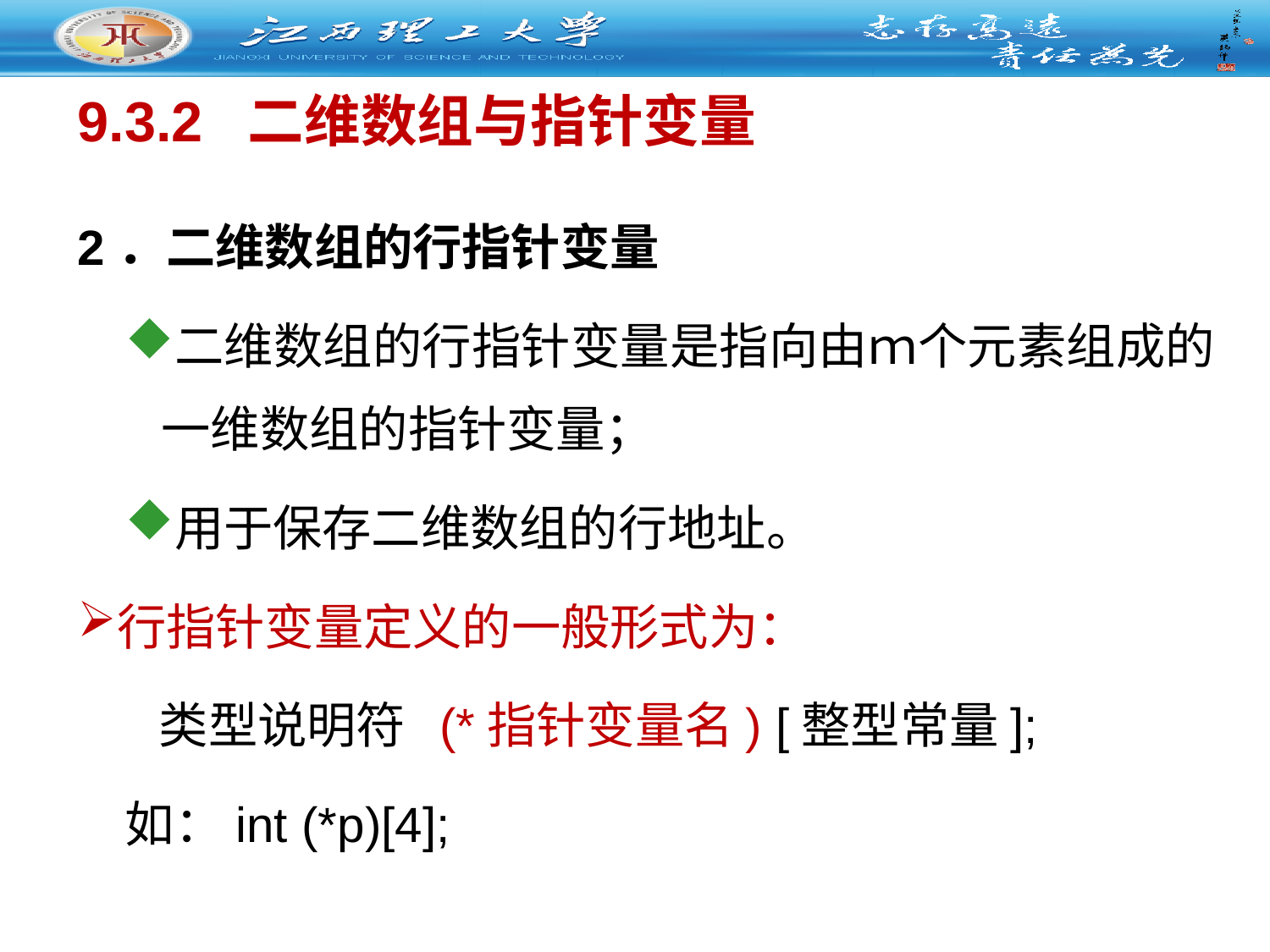

# 9.3.2  二维数组与指针变量
2．二维数组的行指针变量
二维数组的行指针变量是指向由ｍ个元素组成的一维数组的指针变量；
用于保存二维数组的行地址。
行指针变量定义的一般形式为：
  类型说明符  (*指针变量名) [整型常量];
如：int (*p)[4];